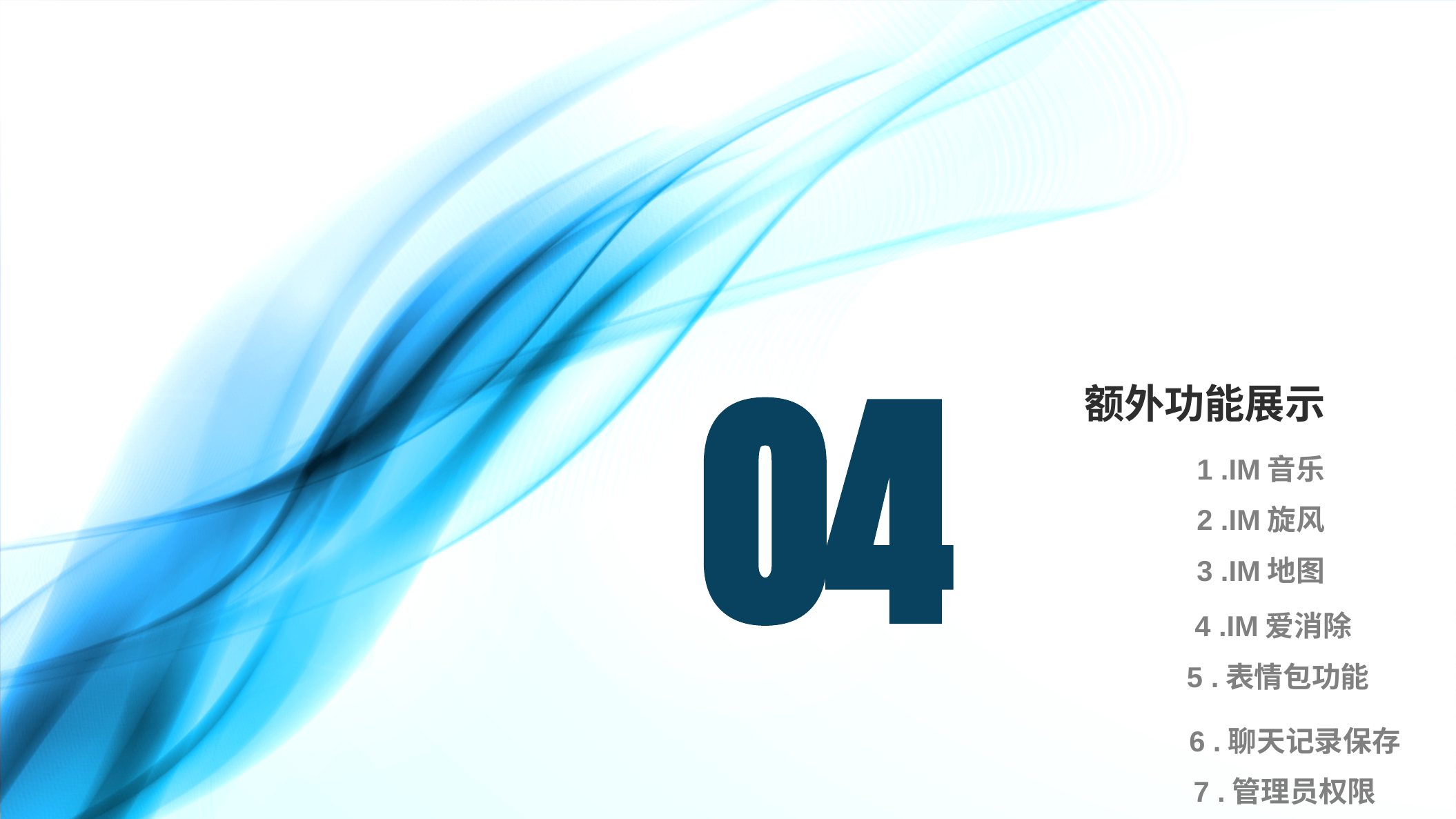

04
额外功能展示
1 .IM音乐
2 .IM旋风
3 .IM地图
4 .IM爱消除
5 .表情包功能
6 .聊天记录保存
7 .管理员权限